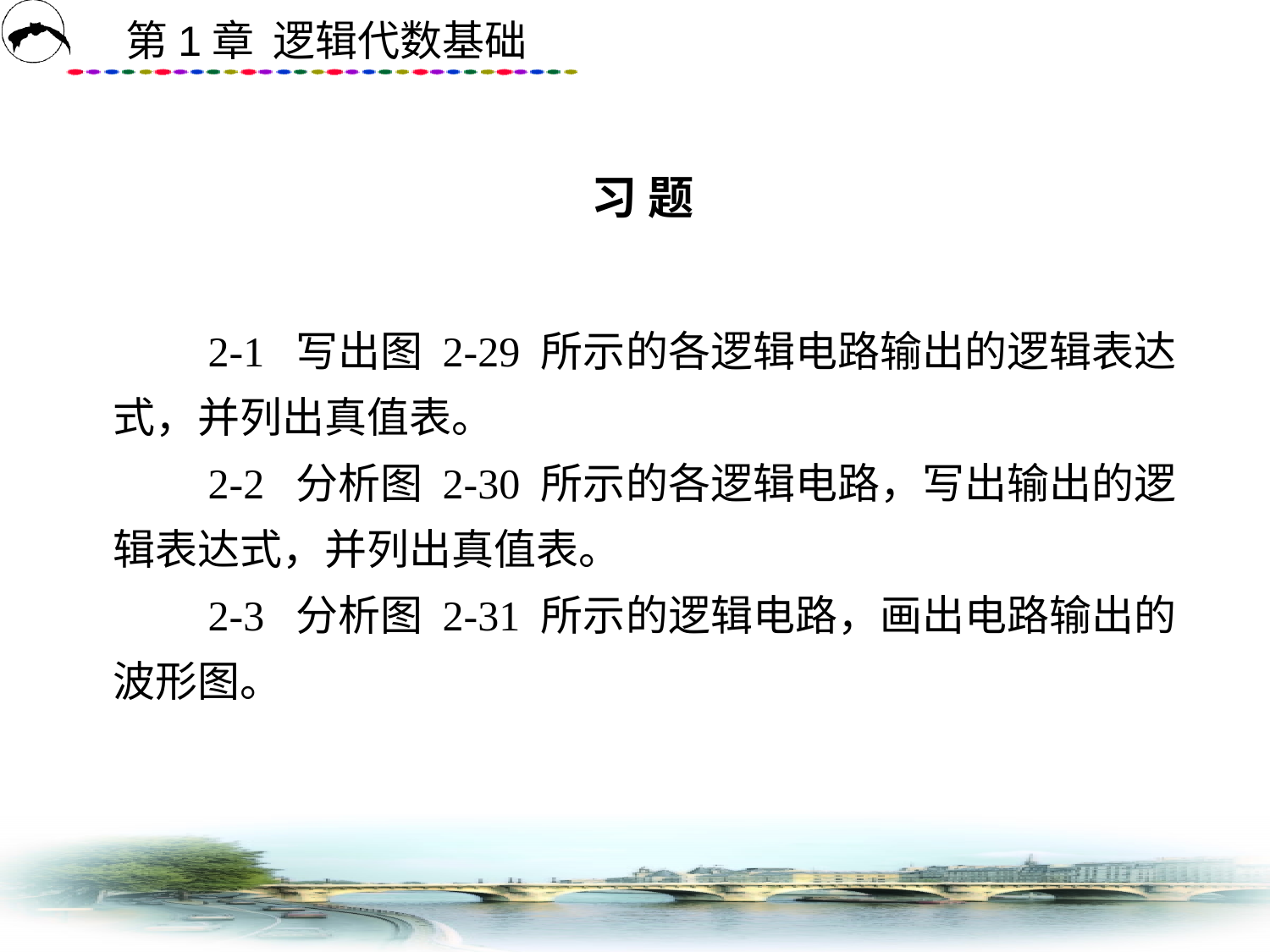

# 习 题
　　2-1  写出图 2-29 所示的各逻辑电路输出的逻辑表达式，并列出真值表。
　　2-2  分析图 2-30 所示的各逻辑电路，写出输出的逻辑表达式，并列出真值表。
　　2-3  分析图 2-31 所示的逻辑电路，画出电路输出的波形图。